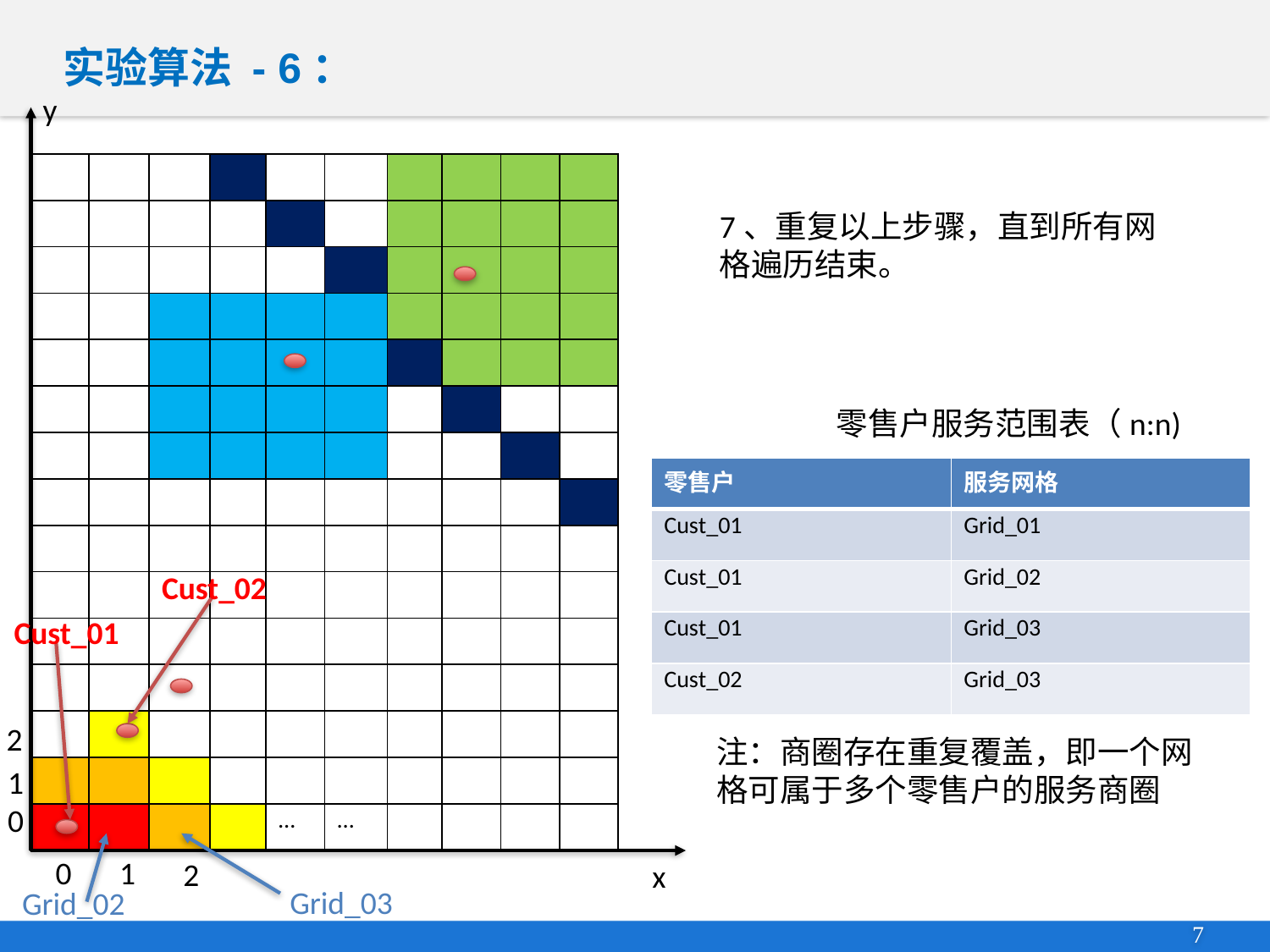

# 实验算法 - 6：
y
|  |  |  |  |  |  |  |  |  |  |
| --- | --- | --- | --- | --- | --- | --- | --- | --- | --- |
|  |  |  |  |  |  |  |  |  |  |
|  |  |  |  |  |  |  |  |  |  |
|  |  |  |  |  |  |  |  |  |  |
|  |  |  |  |  |  |  |  |  |  |
|  |  |  |  |  |  |  |  |  |  |
|  |  |  |  |  |  |  |  |  |  |
|  |  |  |  |  |  |  |  |  |  |
|  |  |  |  |  |  |  |  |  |  |
|  |  |  |  |  |  |  |  |  |  |
|  |  |  |  |  |  |  |  |  |  |
|  |  |  |  |  |  |  |  |  |  |
|  |  |  |  |  |  |  |  |  |  |
|  |  |  |  |  |  |  |  |  |  |
|  |  |  |  | … | … |  |  |  |  |

7、重复以上步骤，直到所有网格遍历结束。

零售户服务范围表（n:n)
| 零售户 | 服务网格 |
| --- | --- |
| Cust\_01 | Grid\_01 |
| Cust\_01 | Grid\_02 |
| Cust\_01 | Grid\_03 |
| Cust\_02 | Grid\_03 |
Cust_02
Cust_01

2

注：商圈存在重复覆盖，即一个网格可属于多个零售户的服务商圈
1
0

0
1
2
x
Grid_03
Grid_02